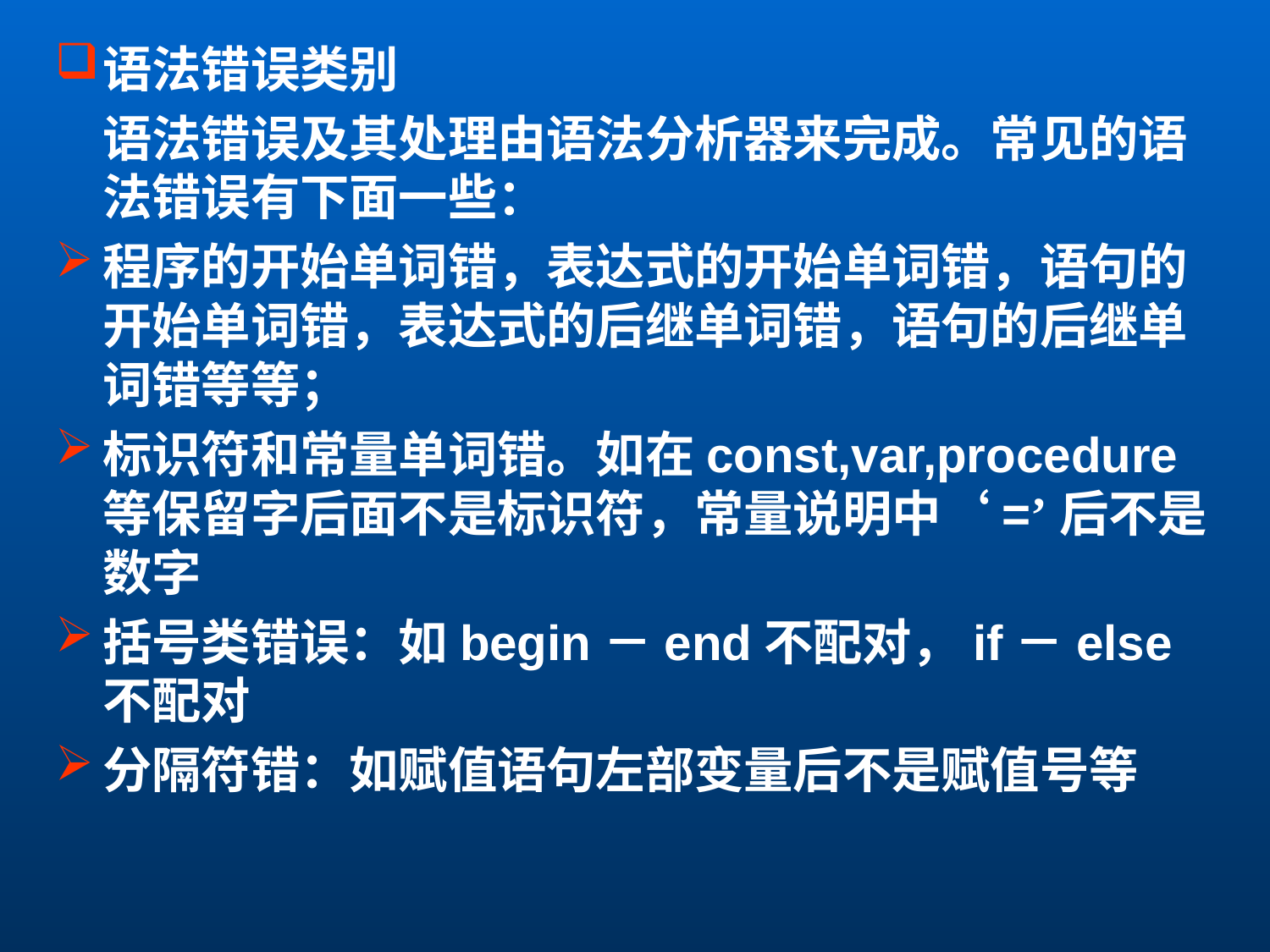

语法错误类别
	语法错误及其处理由语法分析器来完成。常见的语法错误有下面一些：
程序的开始单词错，表达式的开始单词错，语句的开始单词错，表达式的后继单词错，语句的后继单词错等等；
标识符和常量单词错。如在const,var,procedure等保留字后面不是标识符，常量说明中‘=’后不是数字
括号类错误：如begin－end不配对，if－else不配对
分隔符错：如赋值语句左部变量后不是赋值号等